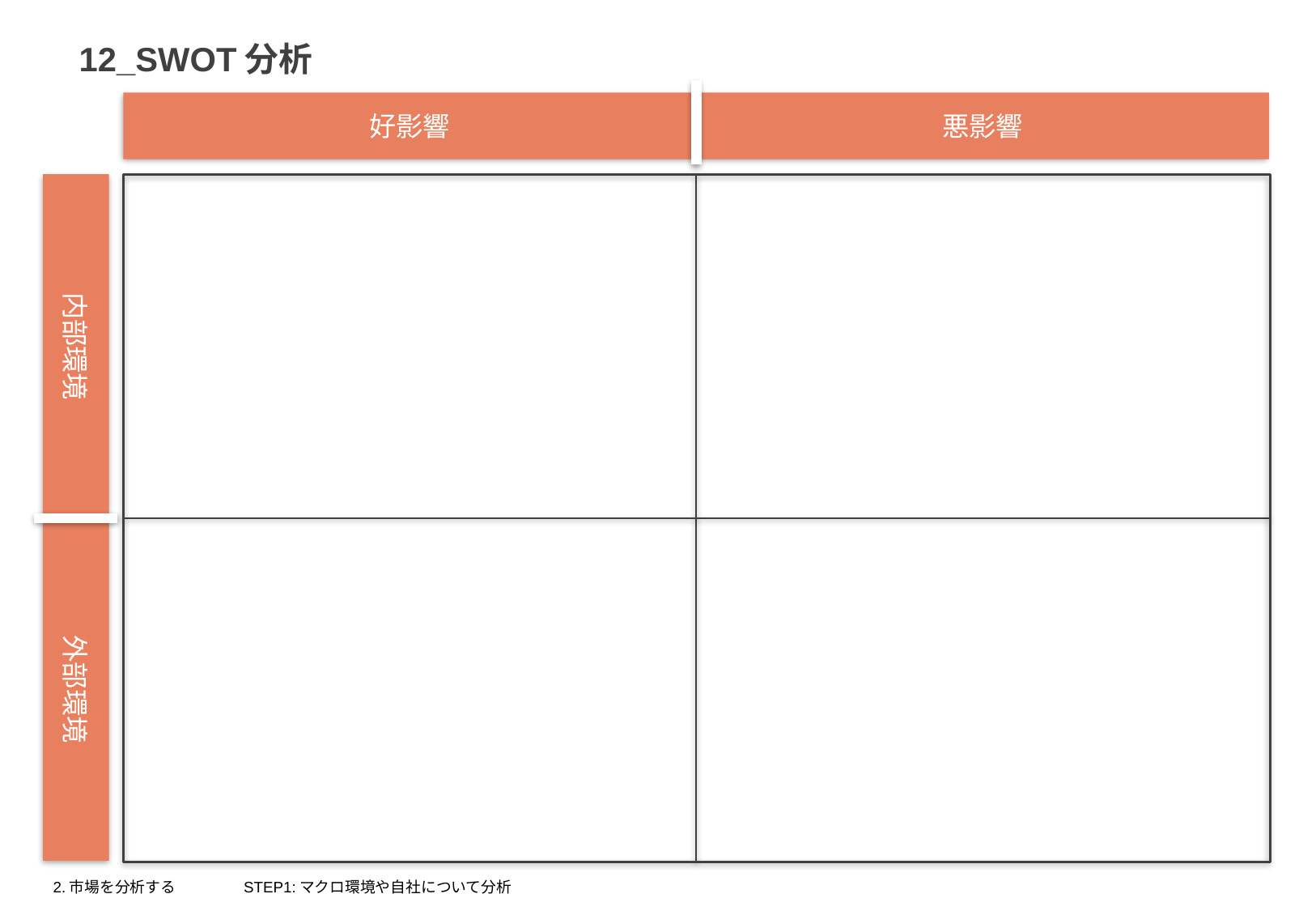

12_SWOT分析
好影響
悪影響

内部環境

外部環境
2.市場を分析する
STEP1:マクロ環境や自社について分析